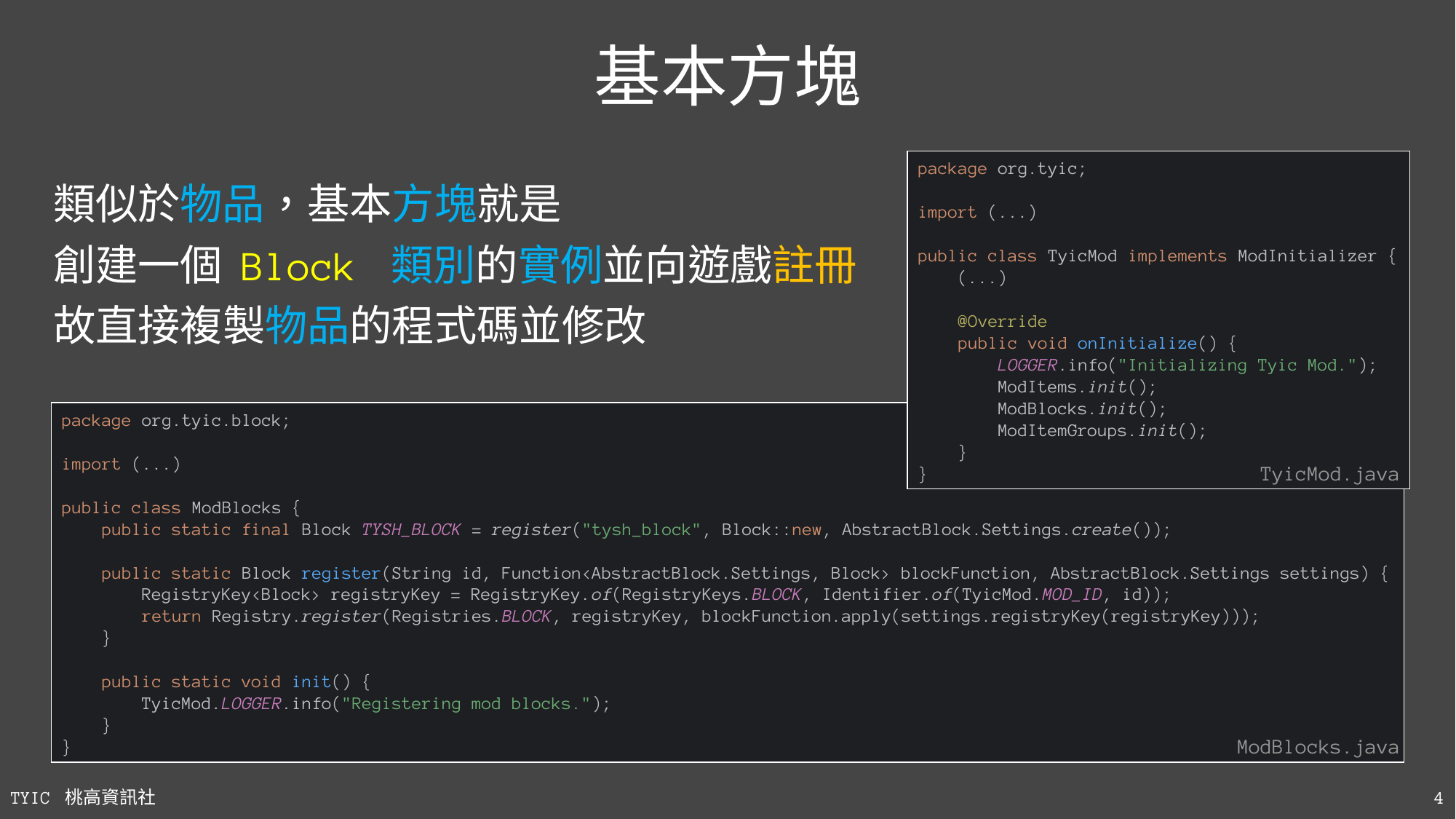

# 基本方塊
package org.tyic;
import (...)
public class TyicMod implements ModInitializer {
    (...)
    @Override
    public void onInitialize() {
        LOGGER.info("Initializing Tyic Mod.");
        ModItems.init();
        ModBlocks.init();
        ModItemGroups.init();
    }
}
TyicMod.java
類似於物品，基本方塊就是
創建一個 Block 類別的實例並向遊戲註冊
故直接複製物品的程式碼並修改
package org.tyic.block;
import (...)
public class ModBlocks {
    public static final Block TYSH_BLOCK = register("tysh_block", Block::new, AbstractBlock.Settings.create());
    public static Block register(String id, Function<AbstractBlock.Settings, Block> blockFunction, AbstractBlock.Settings settings) {
        RegistryKey<Block> registryKey = RegistryKey.of(RegistryKeys.BLOCK, Identifier.of(TyicMod.MOD_ID, id));
        return Registry.register(Registries.BLOCK, registryKey, blockFunction.apply(settings.registryKey(registryKey)));
    }
    public static void init() {
        TyicMod.LOGGER.info("Registering mod blocks.");
    }
}
ModBlocks.java